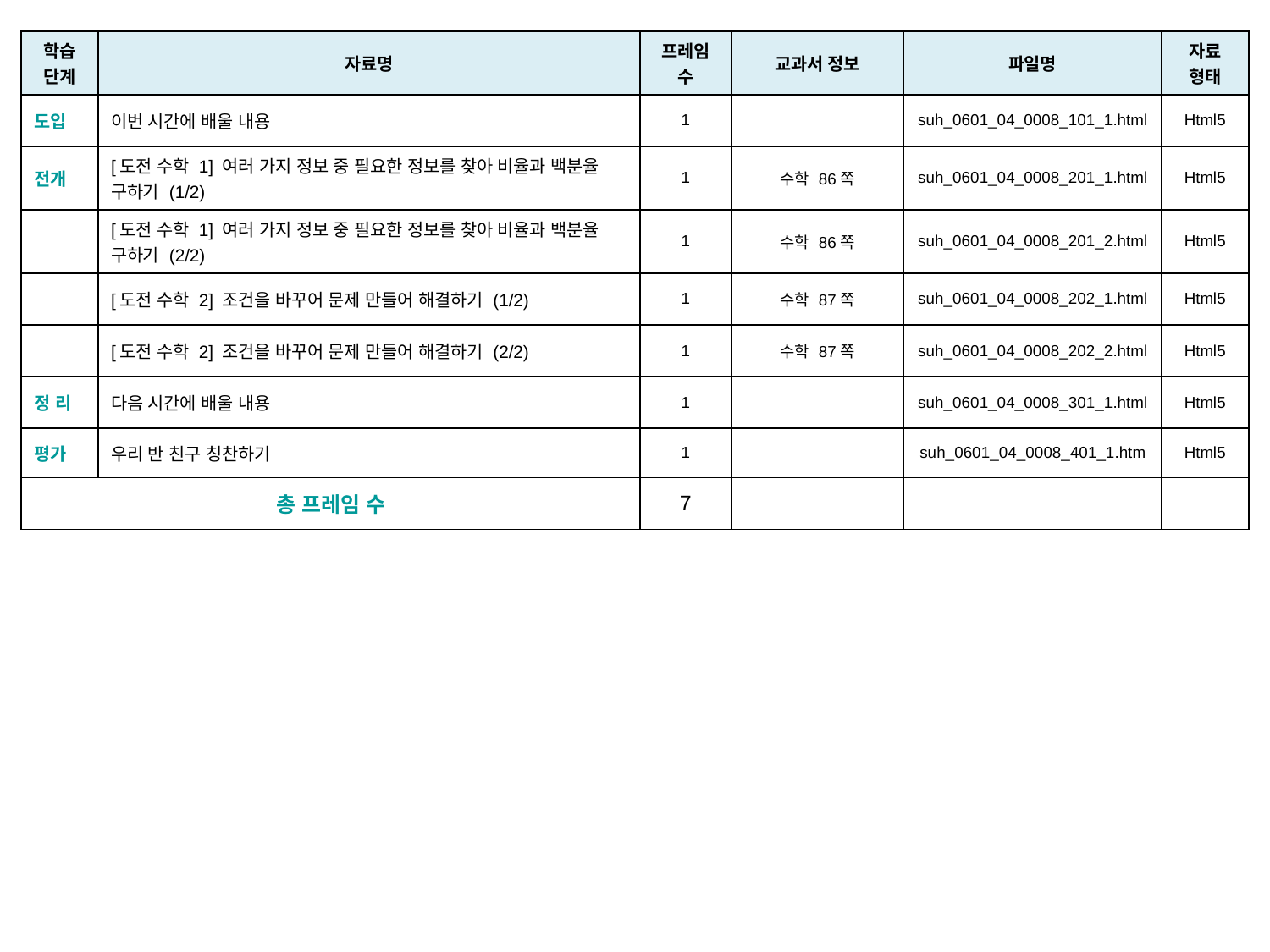

| 학습 단계 | 자료명 | 프레임 수 | 교과서 정보 | 파일명 | 자료 형태 |
| --- | --- | --- | --- | --- | --- |
| 도입 | 이번 시간에 배울 내용 | 1 |  | suh\_0601\_04\_0008\_101\_1.html | Html5 |
| 전개 | [도전 수학 1] 여러 가지 정보 중 필요한 정보를 찾아 비율과 백분율 구하기 (1/2) | 1 | 수학 86쪽 | suh\_0601\_04\_0008\_201\_1.html | Html5 |
|  | [도전 수학 1] 여러 가지 정보 중 필요한 정보를 찾아 비율과 백분율 구하기 (2/2) | 1 | 수학 86쪽 | suh\_0601\_04\_0008\_201\_2.html | Html5 |
|  | [도전 수학 2] 조건을 바꾸어 문제 만들어 해결하기 (1/2) | 1 | 수학 87쪽 | suh\_0601\_04\_0008\_202\_1.html | Html5 |
|  | [도전 수학 2] 조건을 바꾸어 문제 만들어 해결하기 (2/2) | 1 | 수학 87쪽 | suh\_0601\_04\_0008\_202\_2.html | Html5 |
| 정 리 | 다음 시간에 배울 내용 | 1 |  | suh\_0601\_04\_0008\_301\_1.html | Html5 |
| 평가 | 우리 반 친구 칭찬하기 | 1 |  | suh\_0601\_04\_0008\_401\_1.htm | Html5 |
| 총 프레임 수 |  | 7 |  |  |  |